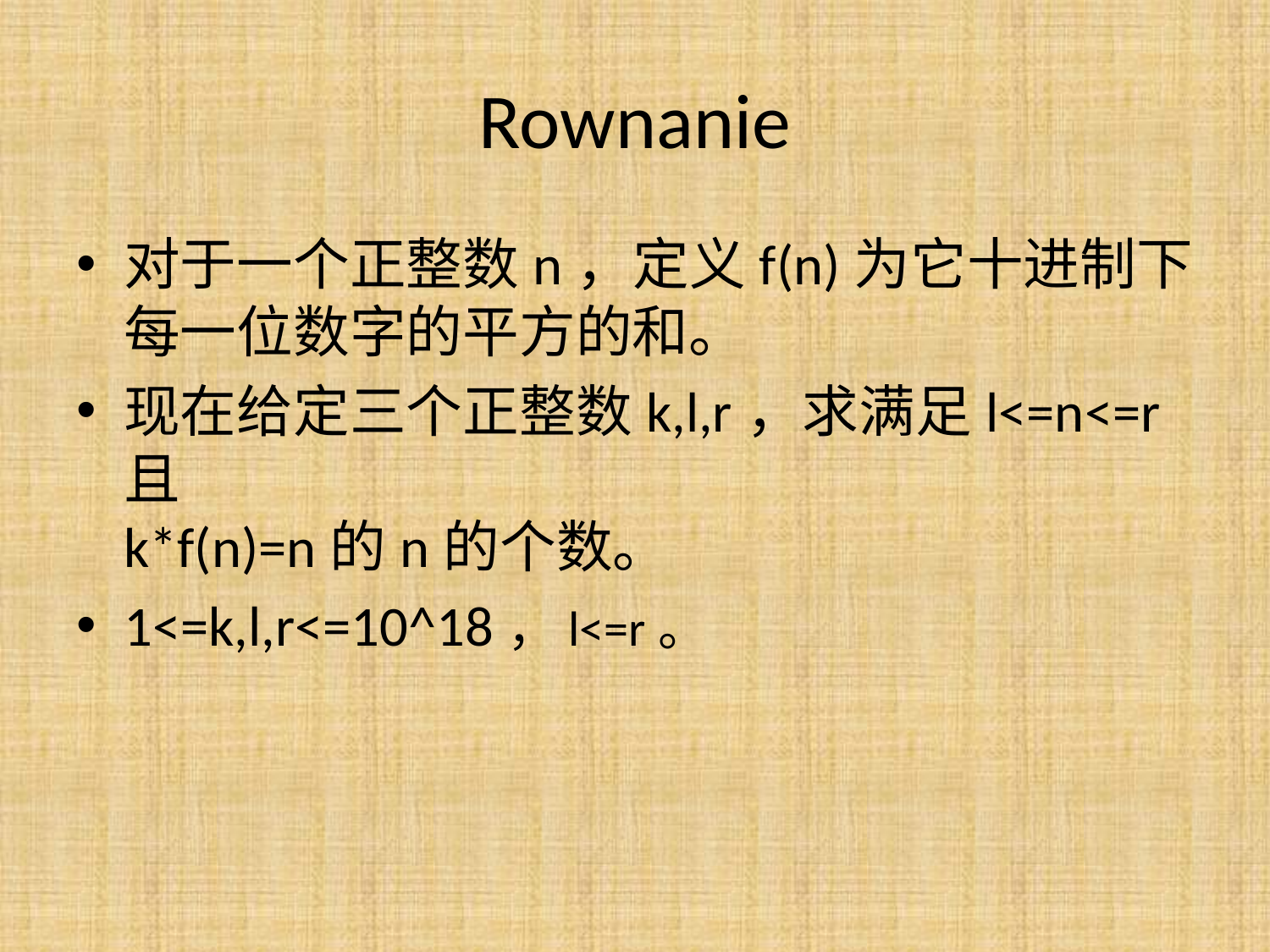

# Rownanie
对于一个正整数n，定义f(n)为它十进制下每一位数字的平方的和。
现在给定三个正整数k,l,r，求满足l<=n<=r且
k*f(n)=n的n的个数。
1<=k,l,r<=10^18，l<=r。